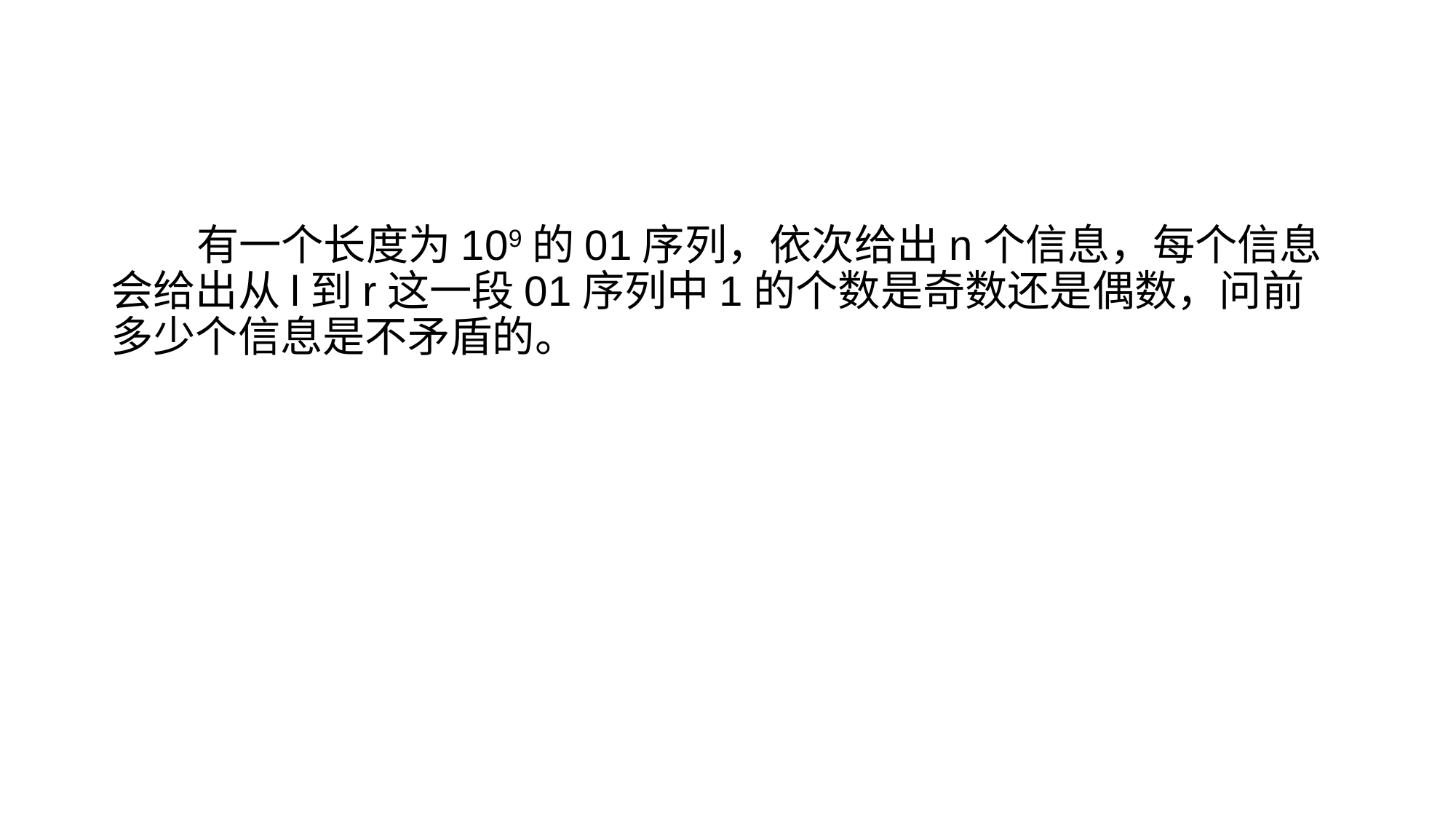

#
        有一个长度为109的01序列，依次给出n个信息，每个信息会给出从l到r这一段01序列中1的个数是奇数还是偶数，问前多少个信息是不矛盾的。